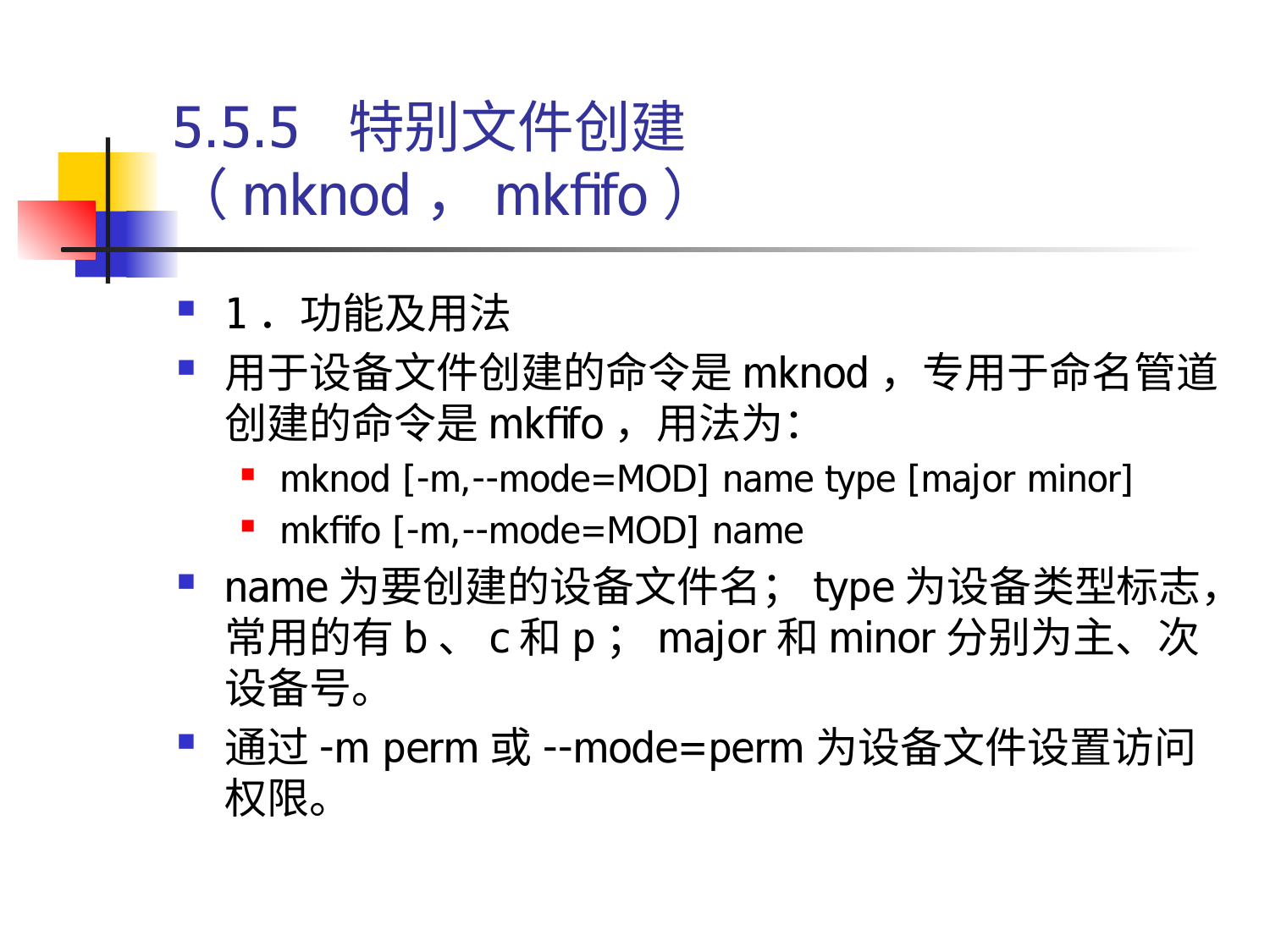

# 5.5.5  特别文件创建（mknod，mkfifo）
1．功能及用法
用于设备文件创建的命令是mknod，专用于命名管道创建的命令是mkfifo，用法为：
mknod [-m,--mode=MOD] name type [major minor]
mkfifo [-m,--mode=MOD] name
name为要创建的设备文件名；type为设备类型标志，常用的有b、c和p；major和minor分别为主、次设备号。
通过-m perm或--mode=perm为设备文件设置访问权限。